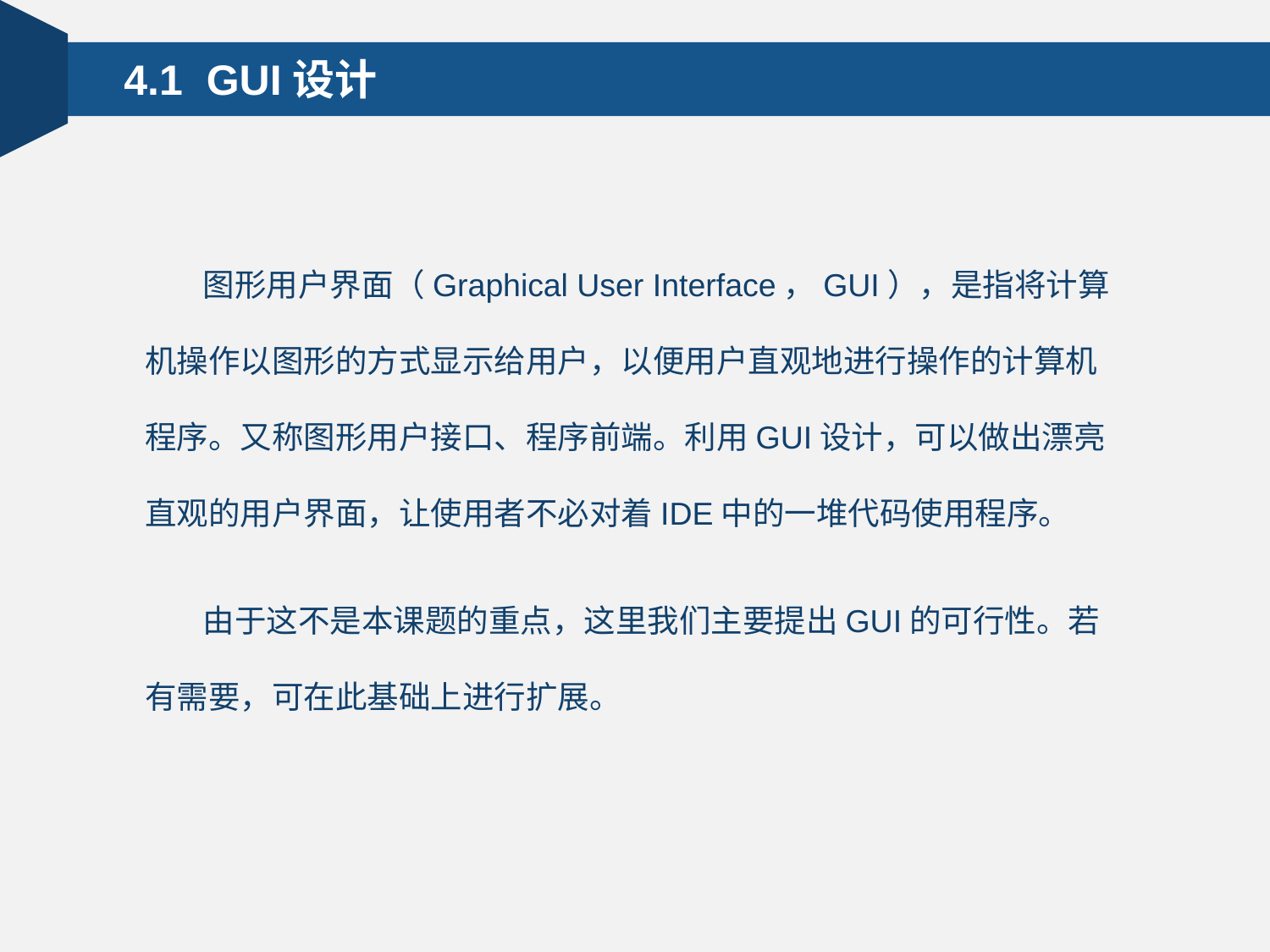

4.1  GUI设计
       图形用户界面（Graphical User Interface，GUI），是指将计算机操作以图形的方式显示给用户，以便用户直观地进行操作的计算机程序。又称图形用户接口、程序前端。利用GUI设计，可以做出漂亮直观的用户界面，让使用者不必对着IDE中的一堆代码使用程序。
       由于这不是本课题的重点，这里我们主要提出GUI的可行性。若有需要，可在此基础上进行扩展。